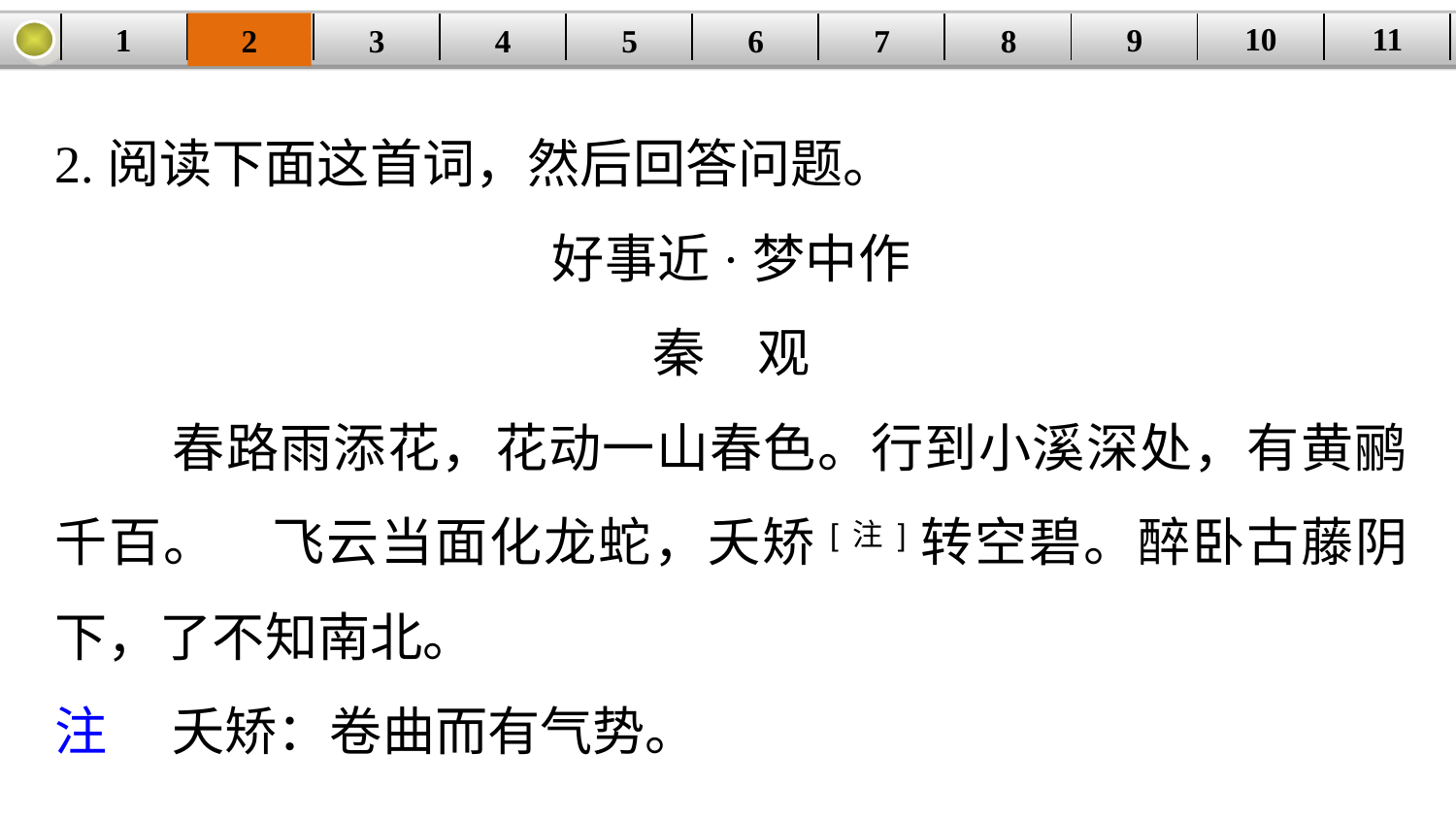

10

11
9
1
3
4
5
6
8
2
|  |  |  |  |  |  |  |  |  |  |  |
| --- | --- | --- | --- | --- | --- | --- | --- | --- | --- | --- |
7

2.阅读下面这首词，然后回答问题。
好事近·梦中作
秦　观
        春路雨添花，花动一山春色。行到小溪深处，有黄鹂千百。　飞云当面化龙蛇，夭矫[注]转空碧。醉卧古藤阴下，了不知南北。
注 　夭矫：卷曲而有气势。